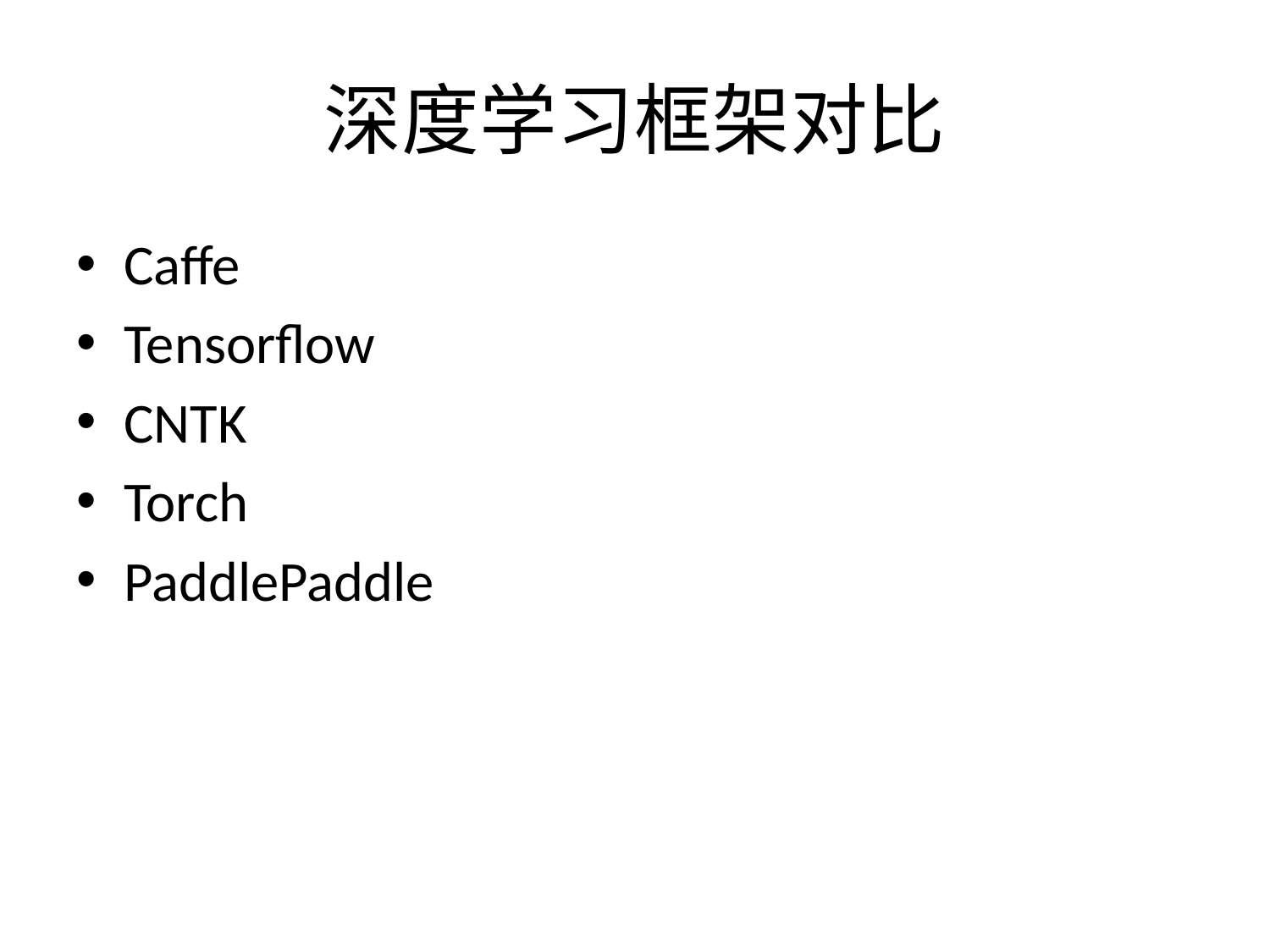

# 深度学习框架对比
Caffe
Tensorflow
CNTK
Torch
PaddlePaddle